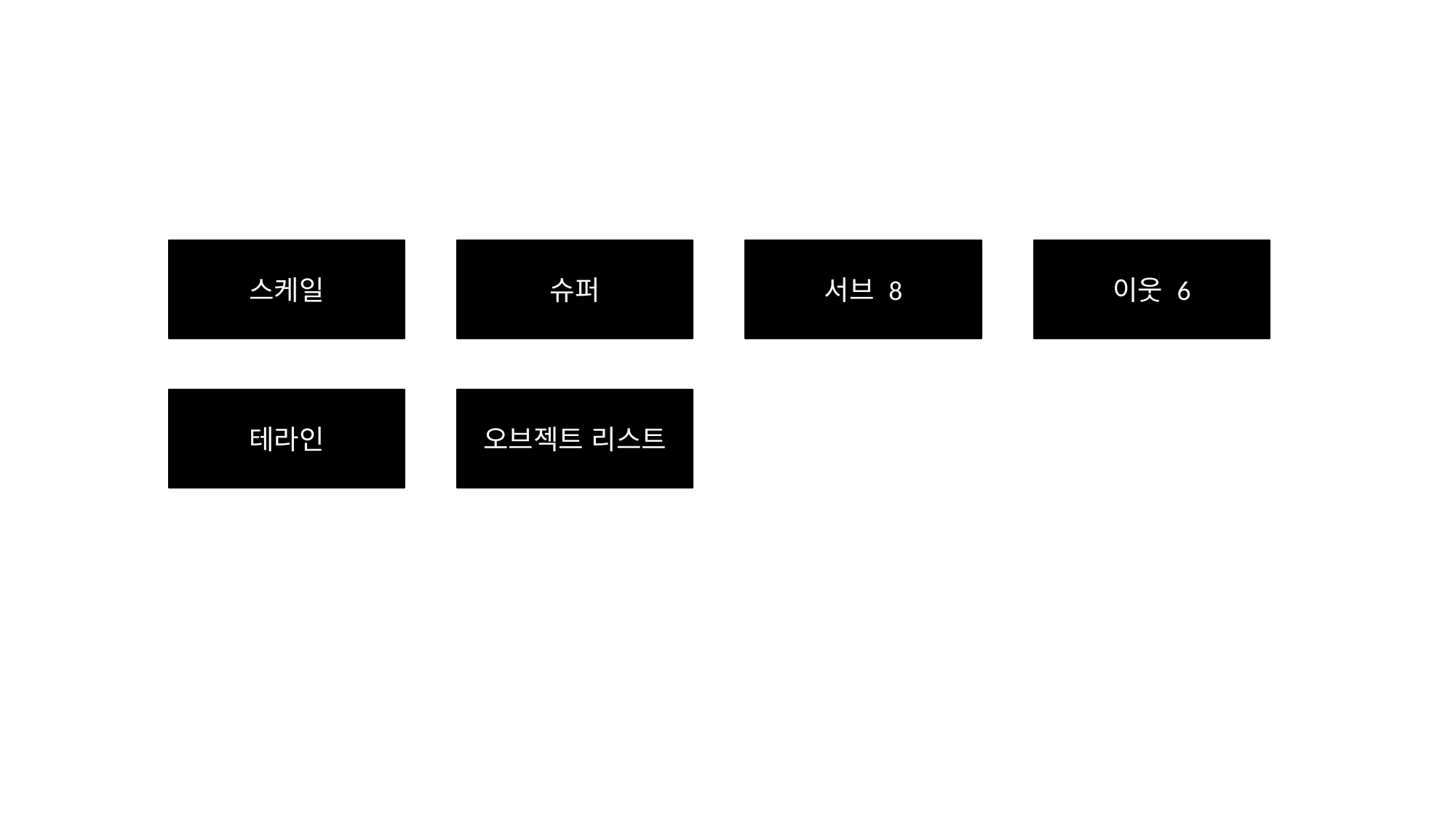

스케일
슈퍼
서브 8
이웃 6
테라인
오브젝트 리스트